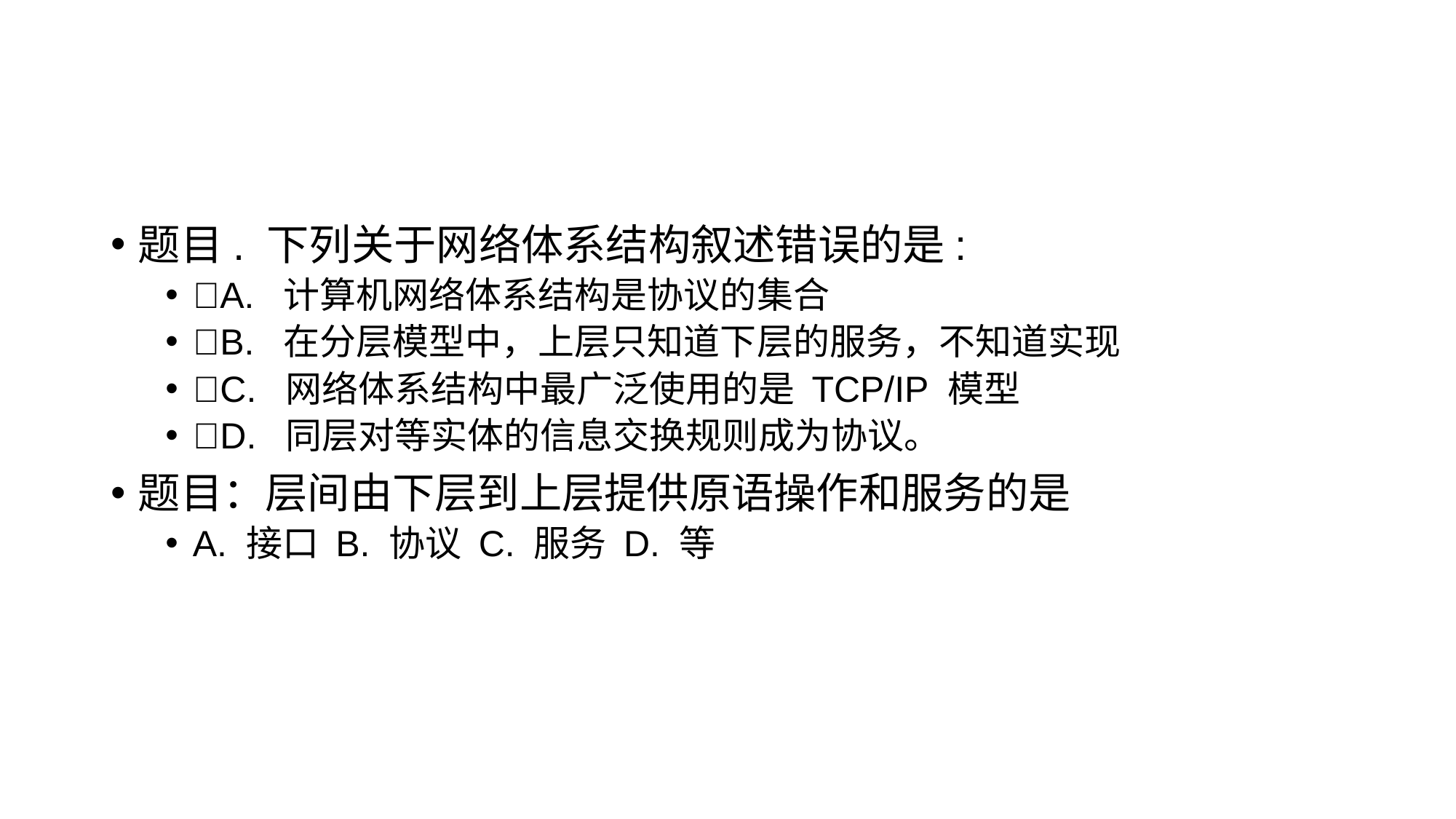

#
题目. 下列关于网络体系结构叙述错误的是:
􏷬A.  计算机网络体系结构是协议的集合
􏷭B.  在分层模型中，上层只知道下层的服务，不知道实现
􏷮C.  网络体系结构中最广泛使用的是 TCP/IP 模型
􏷲D.  同层对等实体的信息交换规则成为协议。
题目：层间由下层到上层提供原语操作和服务的是
A. 接口 B. 协议 C. 服务 D. 等